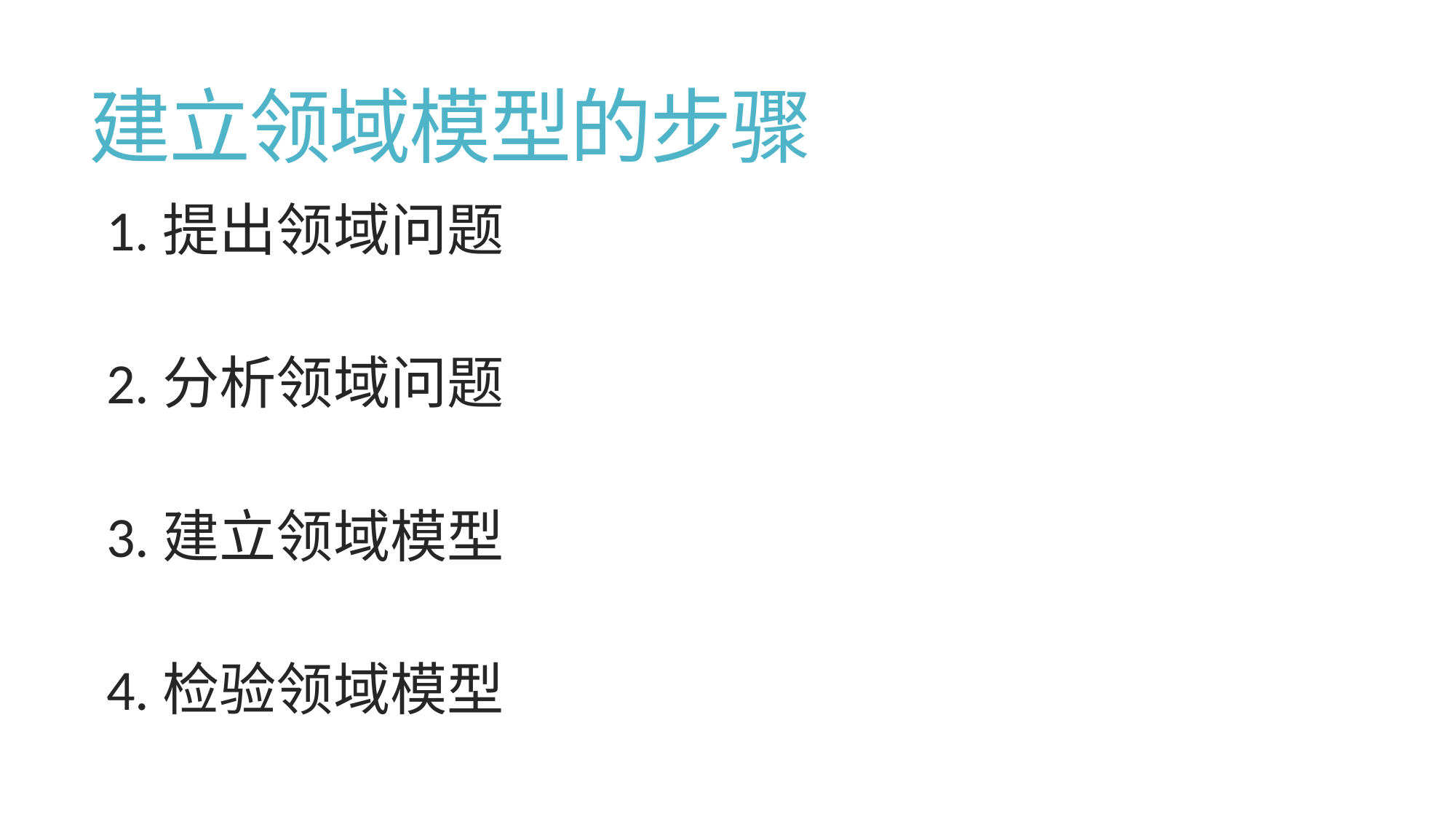

# 建立领域模型的步骤
1.提出领域问题

2.分析领域问题

3.建立领域模型

4.检验领域模型